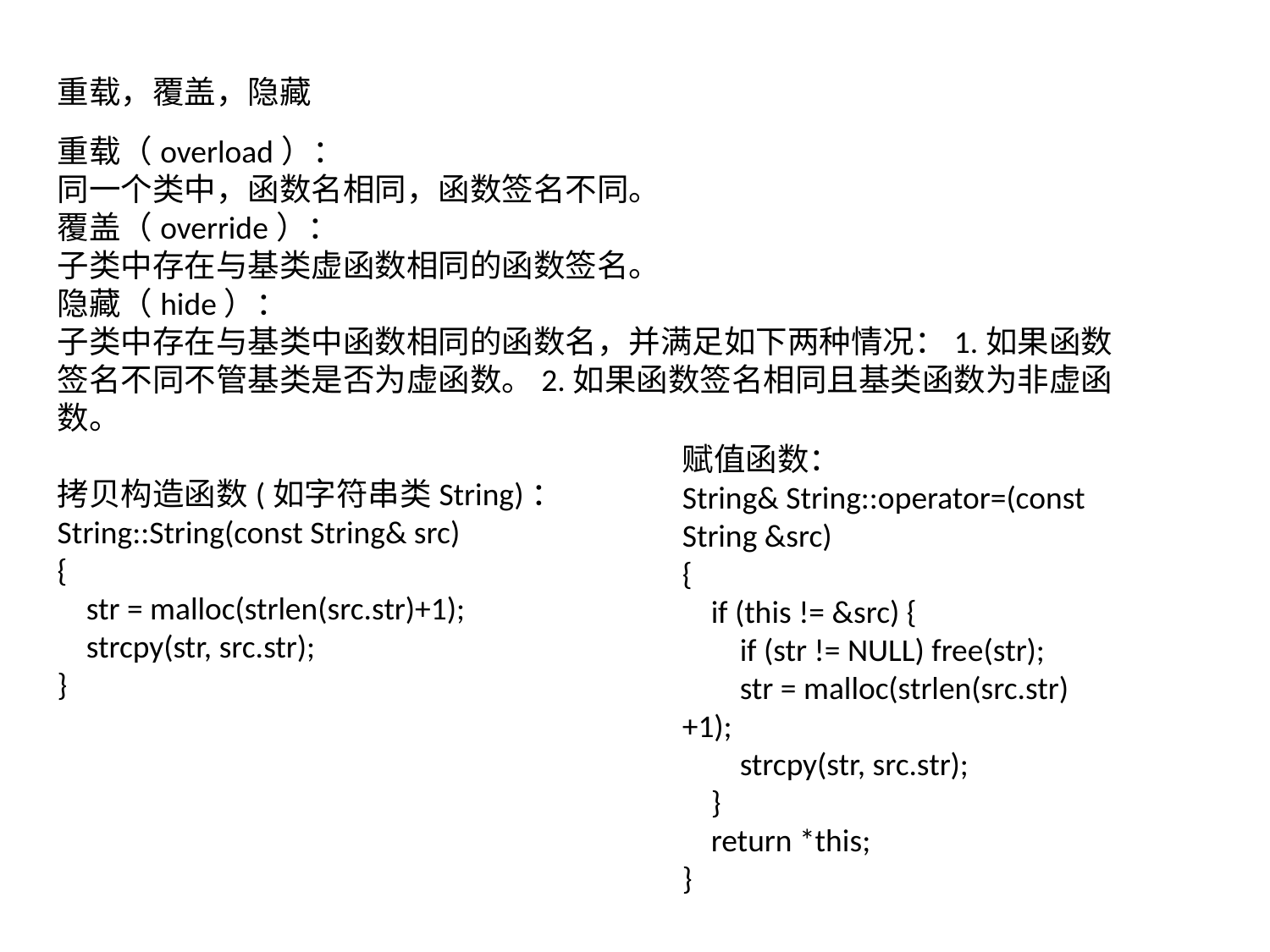

重载，覆盖，隐藏
重载（overload）：
同一个类中，函数名相同，函数签名不同。
覆盖（override）：
子类中存在与基类虚函数相同的函数签名。
隐藏（hide）：
子类中存在与基类中函数相同的函数名，并满足如下两种情况：1.如果函数签名不同不管基类是否为虚函数。2.如果函数签名相同且基类函数为非虚函数。

拷贝构造函数(如字符串类String)：
String::String(const String& src)
{
    str = malloc(strlen(src.str)+1);
    strcpy(str, src.str);
}
赋值函数：
String& String::operator=(const String &src)
{
    if (this != &src) {
        if (str != NULL) free(str);
        str = malloc(strlen(src.str)+1);
        strcpy(str, src.str);
    }
    return *this;
}